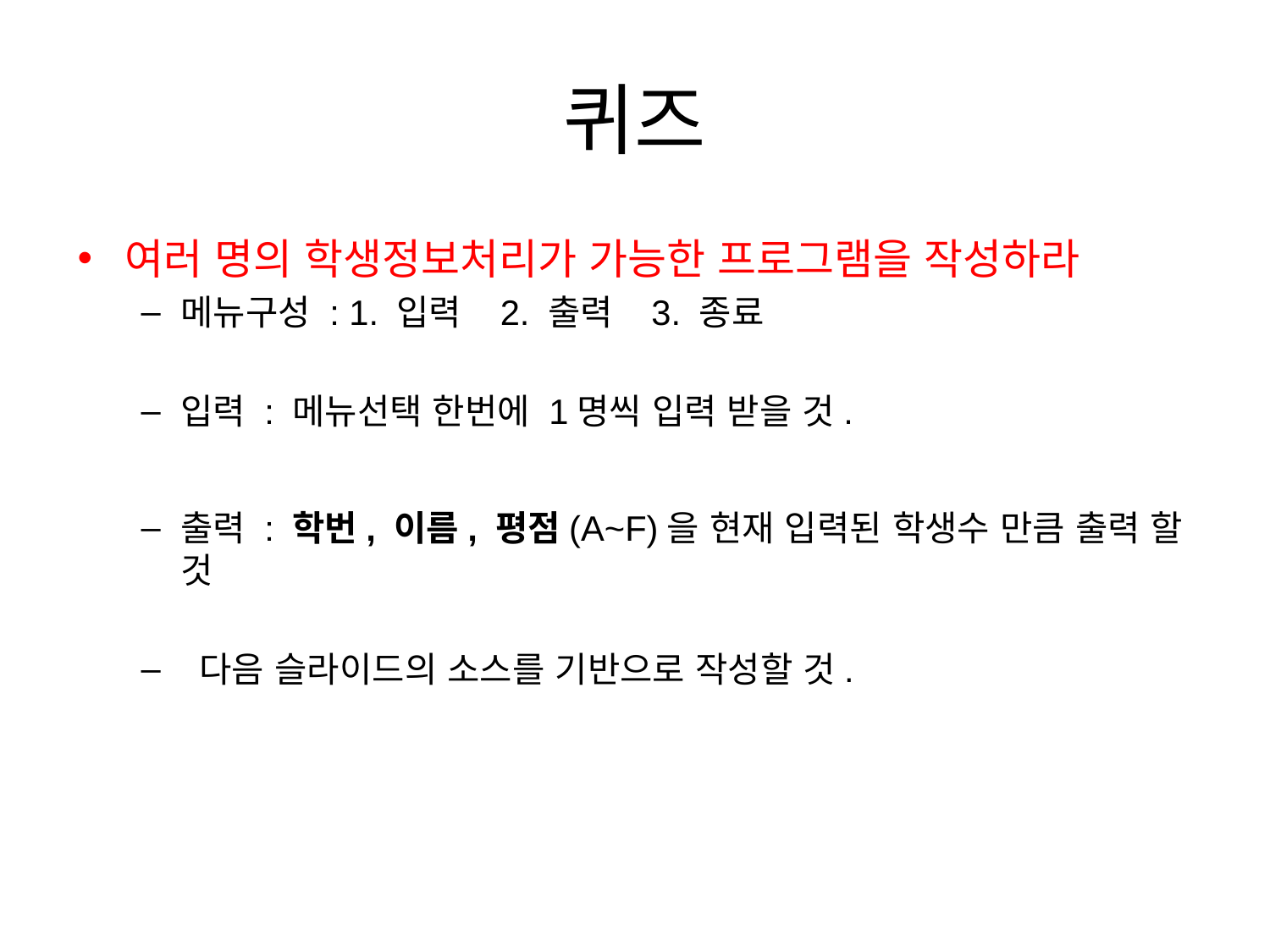

# 퀴즈
여러 명의 학생정보처리가 가능한 프로그램을 작성하라
메뉴구성 : 1. 입력   2. 출력   3. 종료

입력 : 메뉴선택 한번에 1명씩 입력 받을 것.

출력 : 학번, 이름, 평점(A~F)을 현재 입력된 학생수 만큼 출력 할 것

 다음 슬라이드의 소스를 기반으로 작성할 것.